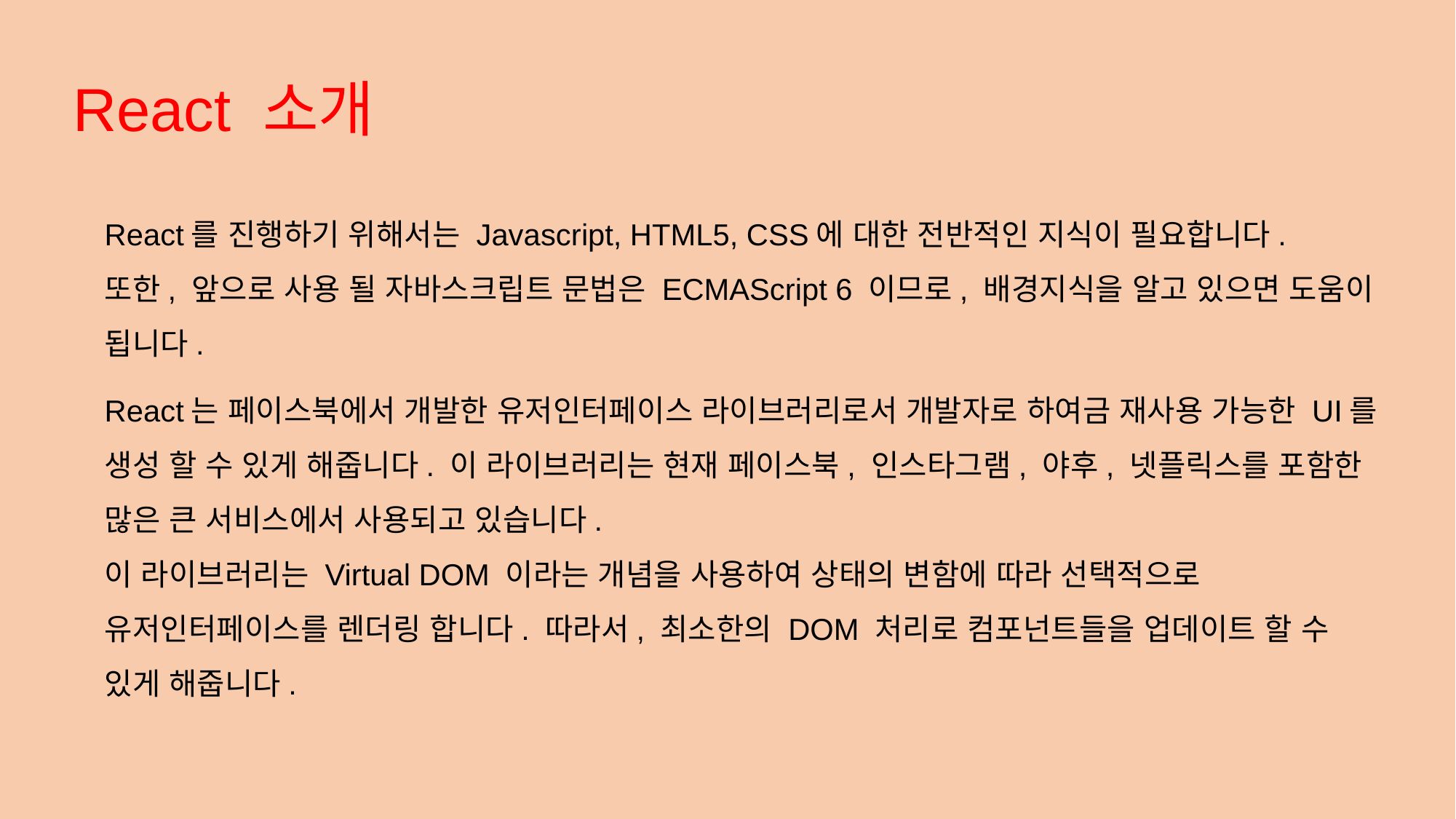

React 소개
React를 진행하기 위해서는 Javascript, HTML5, CSS에 대한 전반적인 지식이 필요합니다.
또한, 앞으로 사용 될 자바스크립트 문법은 ECMAScript 6 이므로, 배경지식을 알고 있으면 도움이 됩니다.

React는 페이스북에서 개발한 유저인터페이스 라이브러리로서 개발자로 하여금 재사용 가능한 UI를 생성 할 수 있게 해줍니다. 이 라이브러리는 현재 페이스북, 인스타그램, 야후, 넷플릭스를 포함한 많은 큰 서비스에서 사용되고 있습니다.
이 라이브러리는 Virtual DOM 이라는 개념을 사용하여 상태의 변함에 따라 선택적으로 유저인터페이스를 렌더링 합니다. 따라서, 최소한의 DOM 처리로 컴포넌트들을 업데이트 할 수 있게 해줍니다.